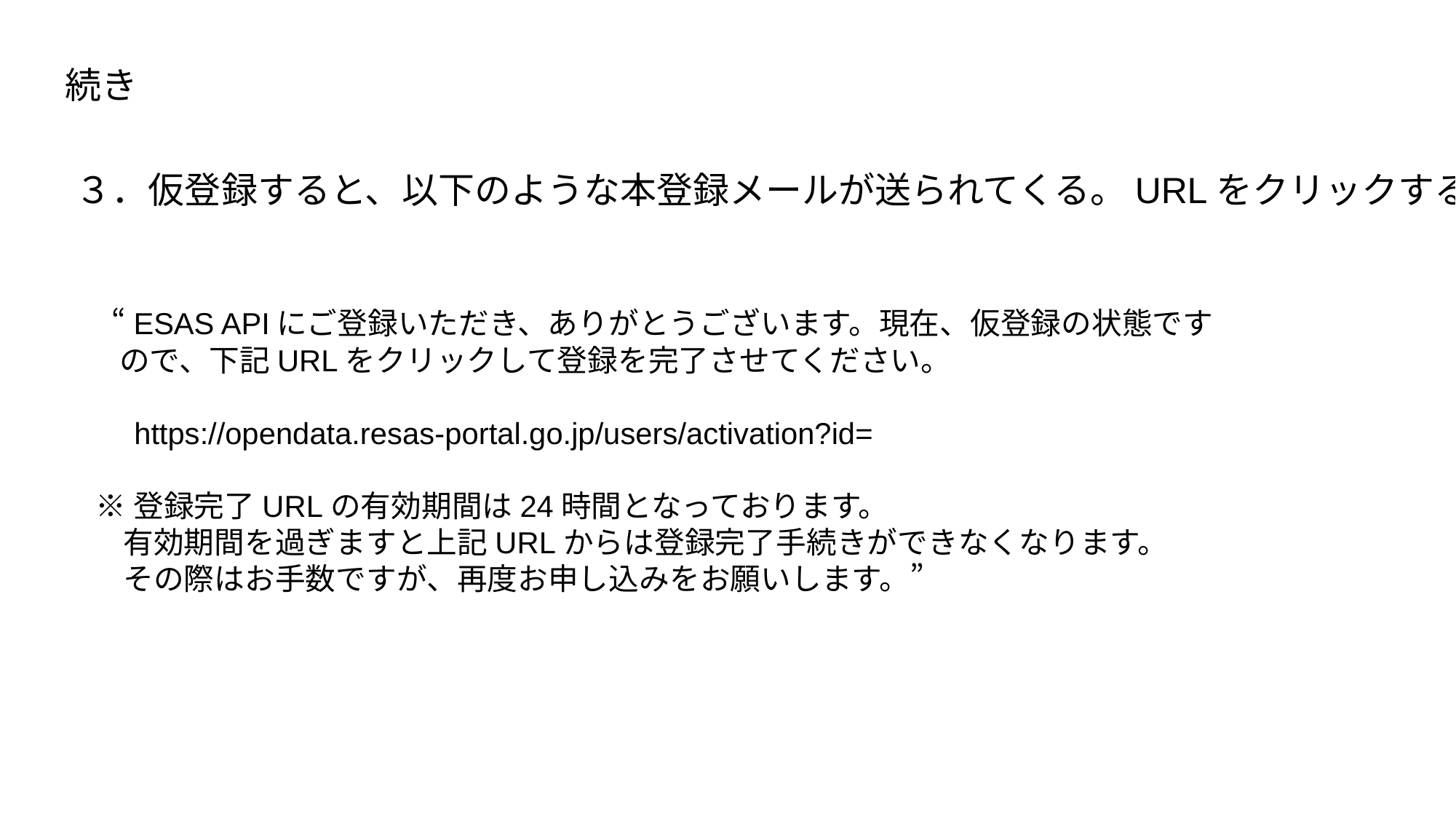

続き
３．仮登録すると、以下のような本登録メールが送られてくる。URLをクリックする

　“ESAS APIにご登録いただき、ありがとうございます。現在、仮登録の状態です
　  ので、下記URLをクリックして登録を完了させてください。

       https://opendata.resas-portal.go.jp/users/activation?id=

   ※登録完了URLの有効期間は24時間となっております。
      有効期間を過ぎますと上記URLからは登録完了手続きができなくなります。
      その際はお手数ですが、再度お申し込みをお願いします。”